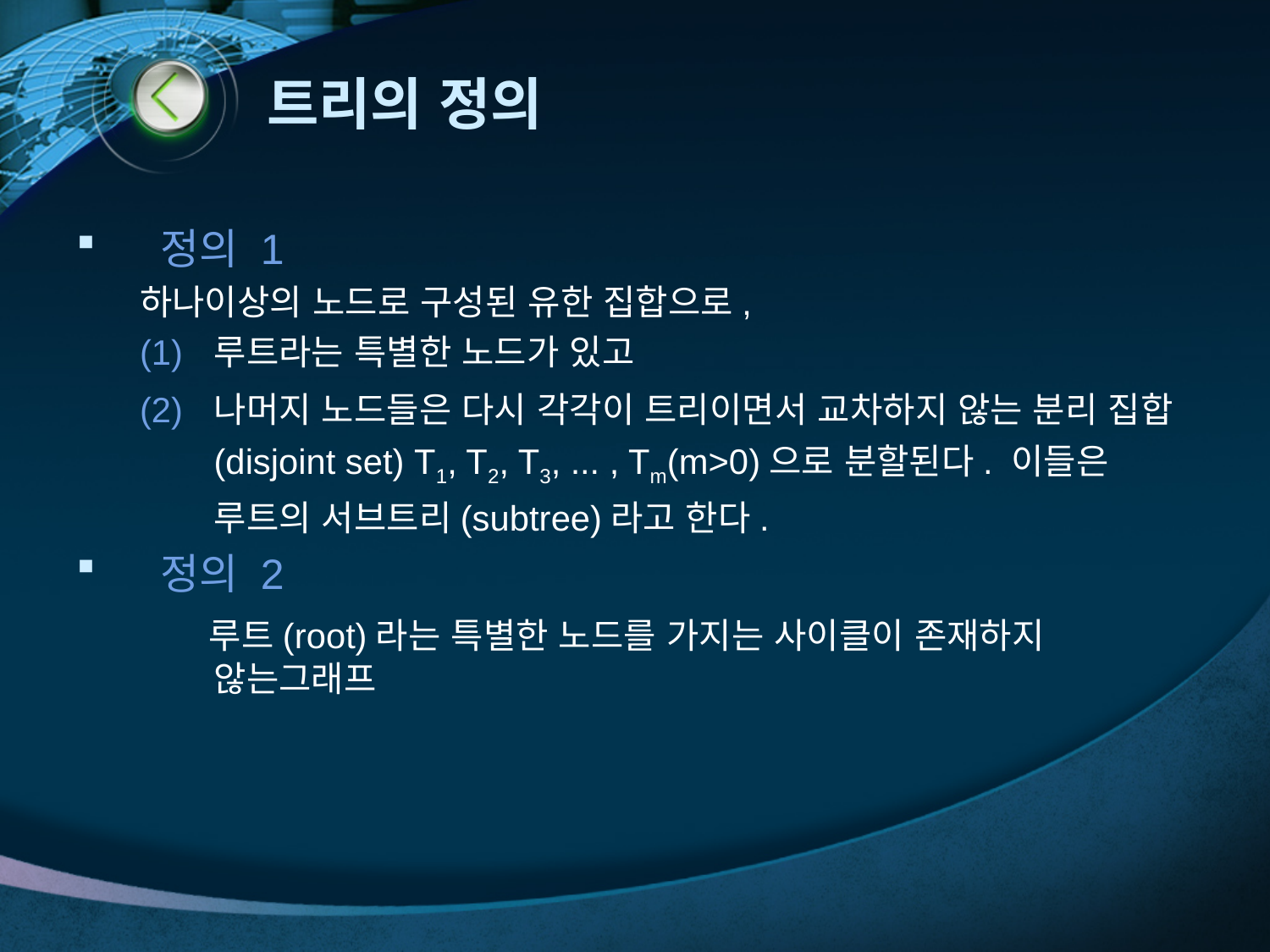

# 트리의 정의
정의 1
하나이상의 노드로 구성된 유한 집합으로,
루트라는 특별한 노드가 있고
나머지 노드들은 다시 각각이 트리이면서 교차하지 않는 분리 집합(disjoint set) T1, T2, T3, ... , Tm(m>0)으로 분할된다. 이들은 루트의 서브트리(subtree)라고 한다.
정의 2
     루트(root)라는 특별한 노드를 가지는 사이클이 존재하지 않는그래프